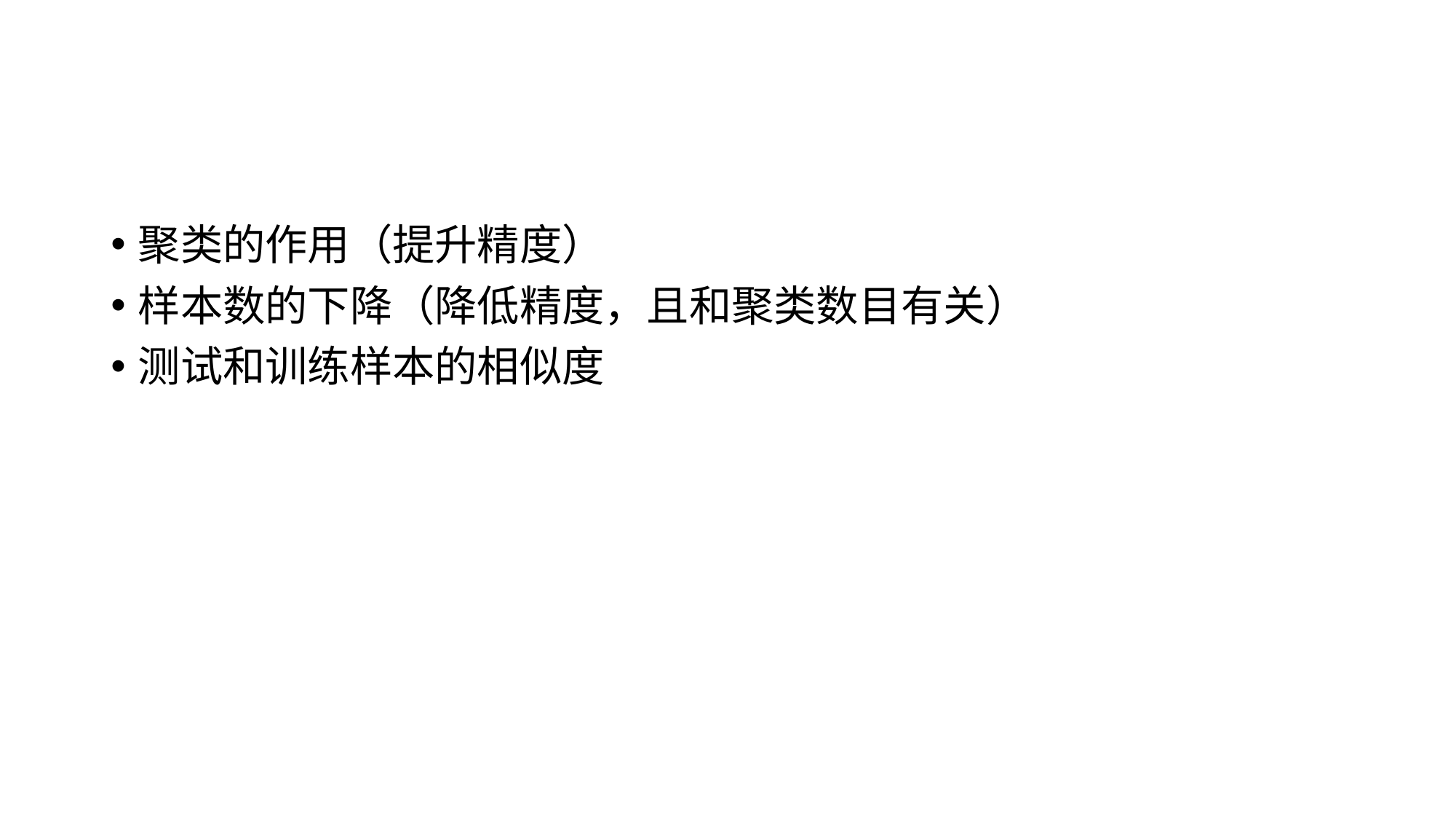

#
聚类的作用（提升精度）
样本数的下降（降低精度，且和聚类数目有关）
测试和训练样本的相似度